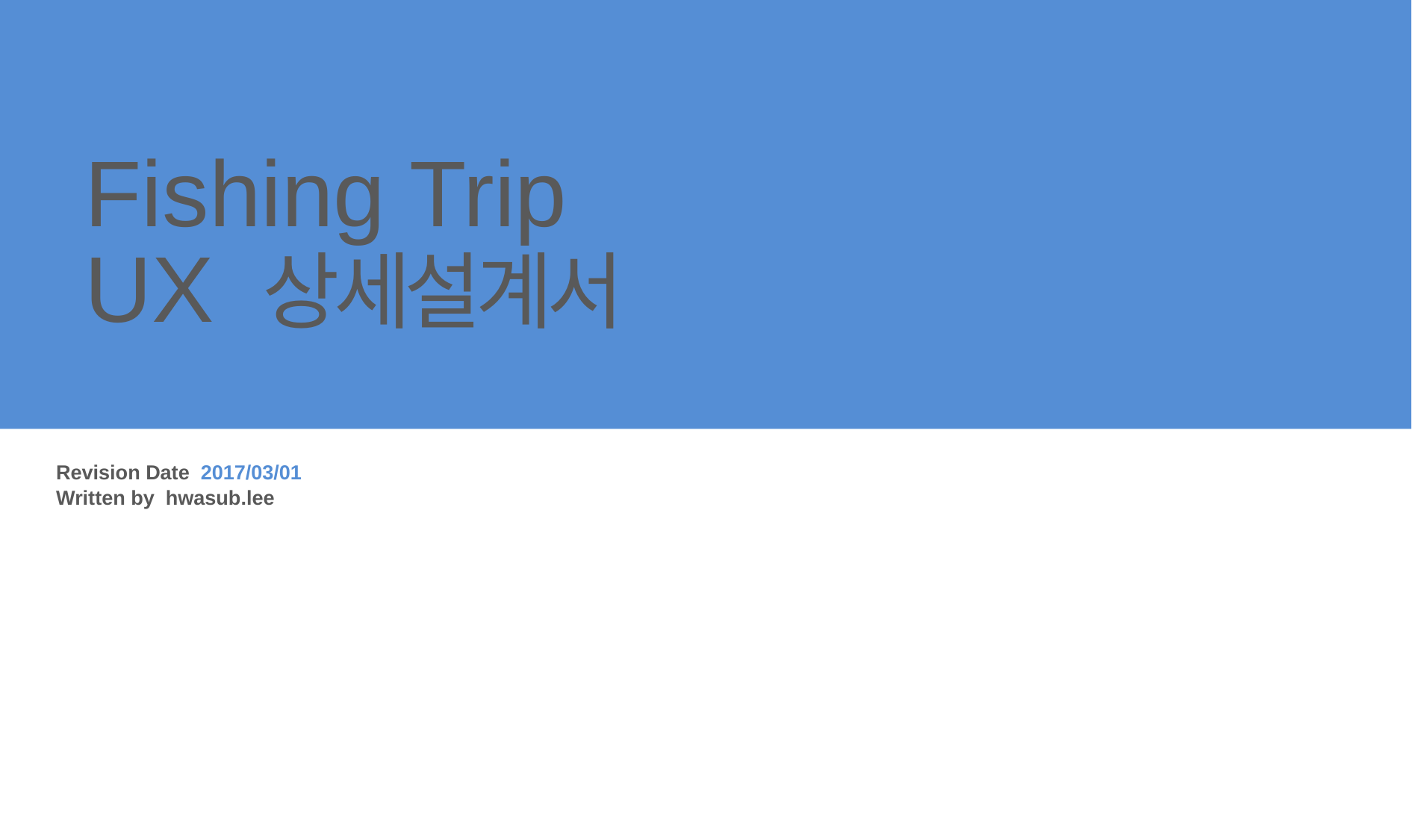

회사탈출 프로젝트
Fishing Trip
UX 상세설계서 V 0.2

Revision Date  2017/03/01
Written by  hwasub.lee